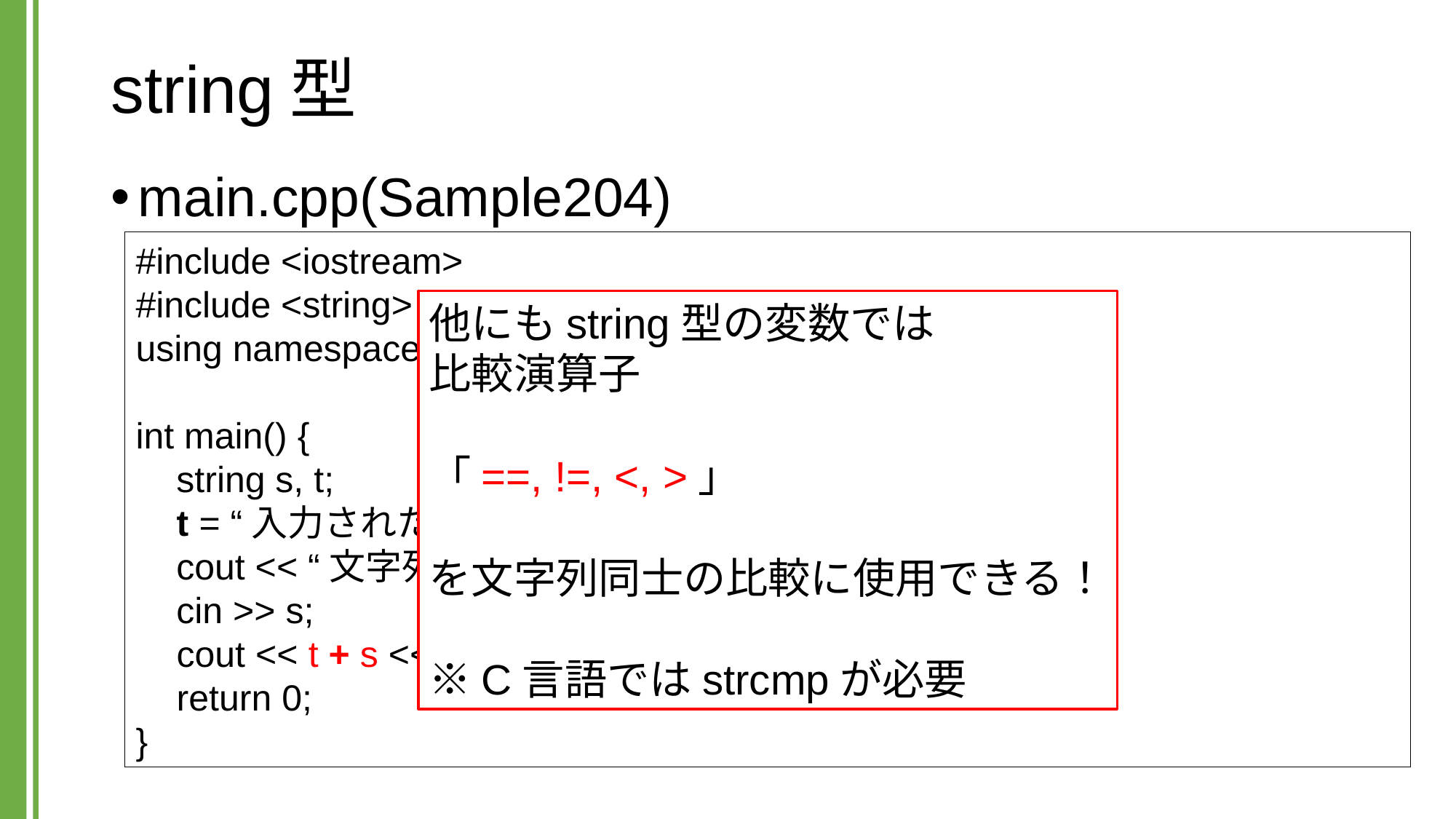

# string型
main.cpp(Sample204)

#include <iostream>
#include <string>
using namespace std;

int main() {
    string s, t;
    t = “入力された文字列は「”;
    cout << “文字列を入力:”;
    cin >> s;
    cout << t + s << “」です。” << endl;
    return 0;
}
他にもstring型の変数では
比較演算子
「==, !=, <, >」
を文字列同士の比較に使用できる！
※C言語ではstrcmpが必要